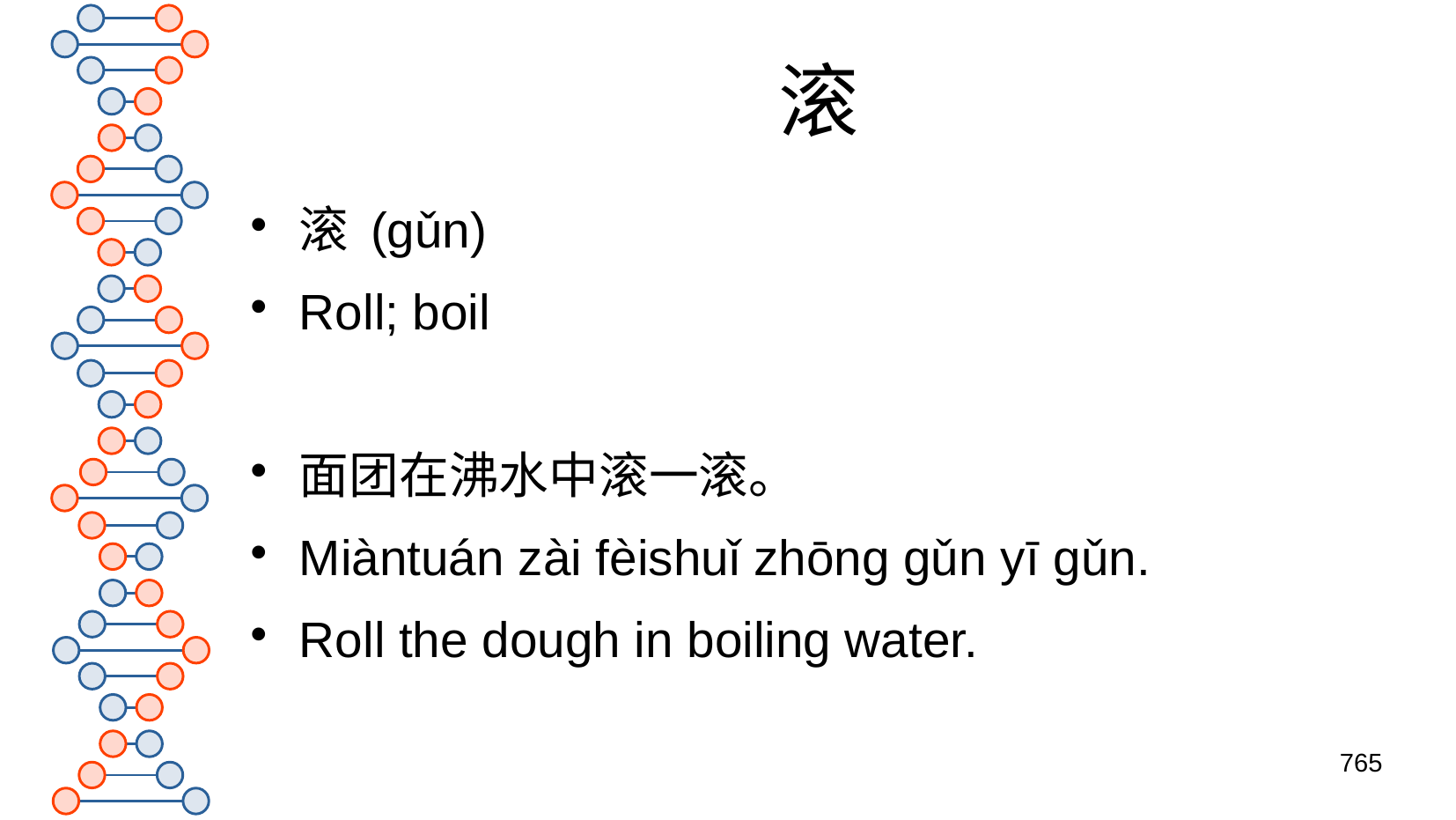

# 滚
滚 (gǔn)
Roll; boil

面团在沸水中滚一滚。
Miàntuán zài fèishuǐ zhōng gǔn yī gǔn.
Roll the dough in boiling water.

765